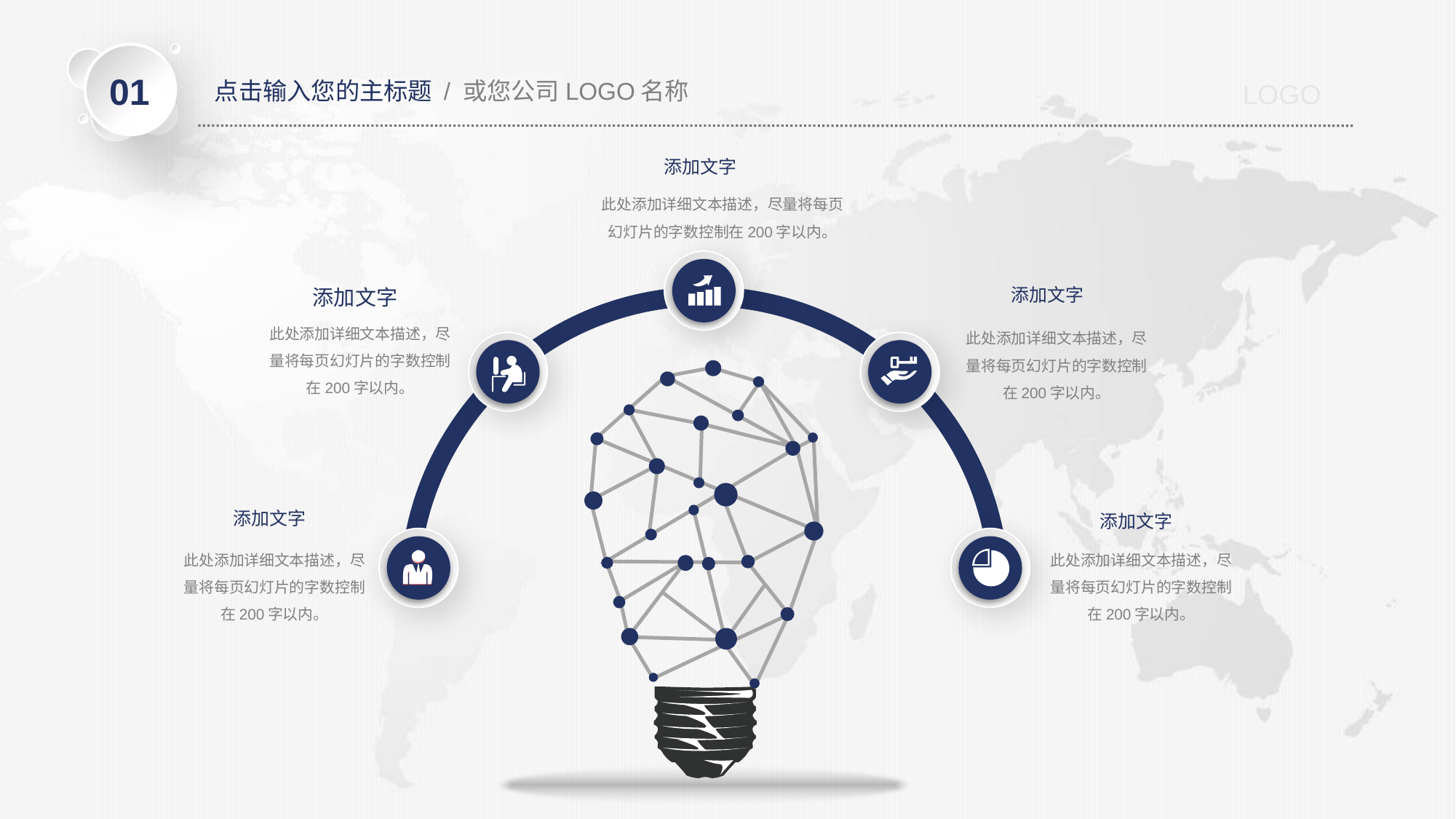

01

点击输入您的主标题 / 或您公司LOGO名称
LOGO
添加文字
此处添加详细文本描述，尽量将每页幻灯片的字数控制在200字以内。

添加文字
此处添加详细文本描述，尽量将每页幻灯片的字数控制在200字以内。
添加文字
此处添加详细文本描述，尽量将每页幻灯片的字数控制在200字以内。

添加文字
此处添加详细文本描述，尽量将每页幻灯片的字数控制在200字以内。
添加文字
此处添加详细文本描述，尽量将每页幻灯片的字数控制在200字以内。